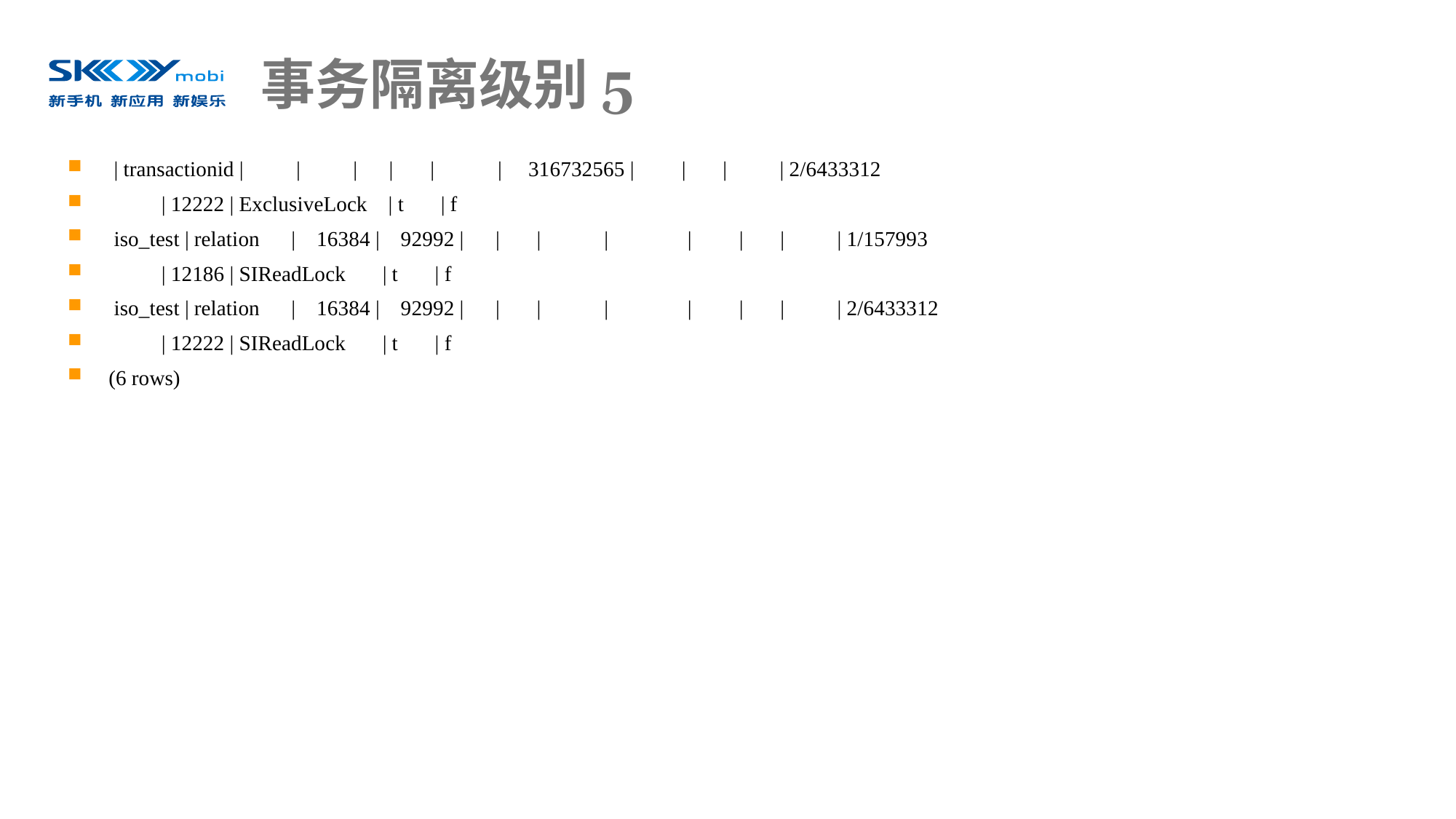

# 事务隔离级别5
 | transactionid |          |          |      |       |            |     316732565 |         |       |          | 2/6433312
          | 12222 | ExclusiveLock    | t       | f
 iso_test | relation      |    16384 |    92992 |      |       |            |               |         |       |          | 1/157993
          | 12186 | SIReadLock       | t       | f
 iso_test | relation      |    16384 |    92992 |      |       |            |               |         |       |          | 2/6433312
          | 12222 | SIReadLock       | t       | f
(6 rows)